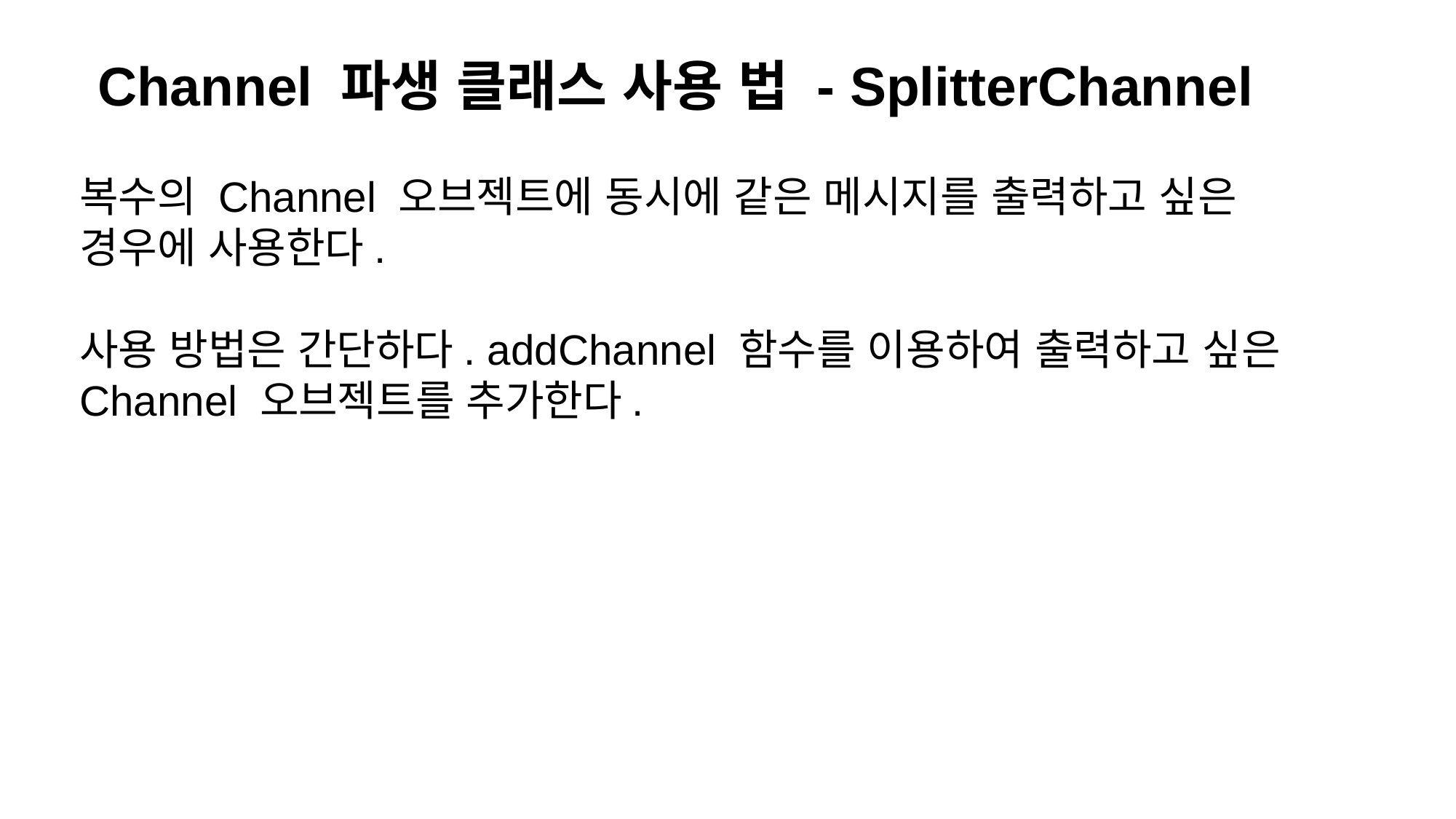

Channel 파생 클래스 사용 법 - SplitterChannel
복수의 Channel 오브젝트에 동시에 같은 메시지를 출력하고 싶은 경우에 사용한다.
사용 방법은 간단하다. addChannel 함수를 이용하여 출력하고 싶은 Channel 오브젝트를 추가한다.